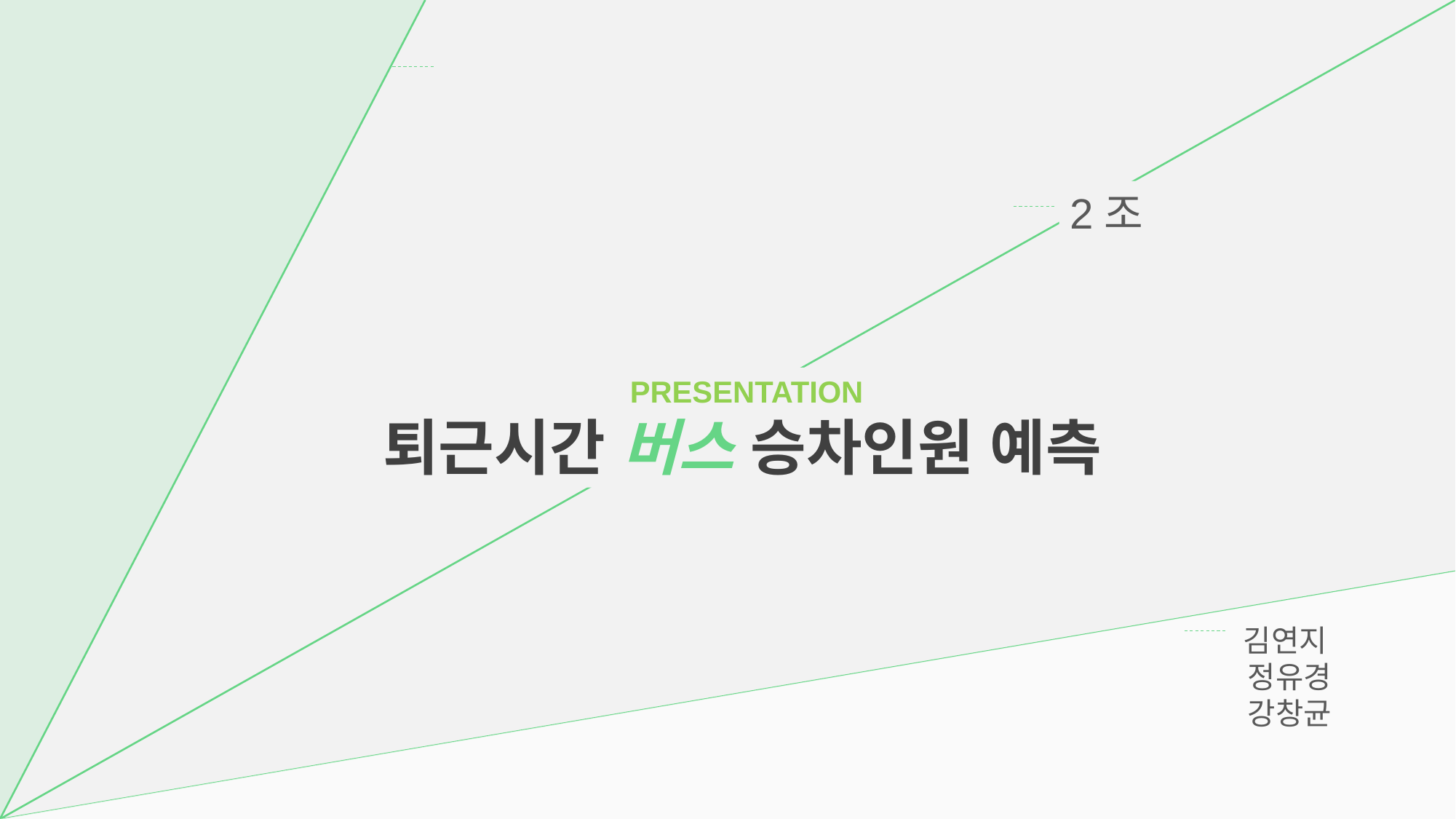

2조

PRESENTATION
퇴근시간 버스 승차인원 예측

김연지
정유경
강창균